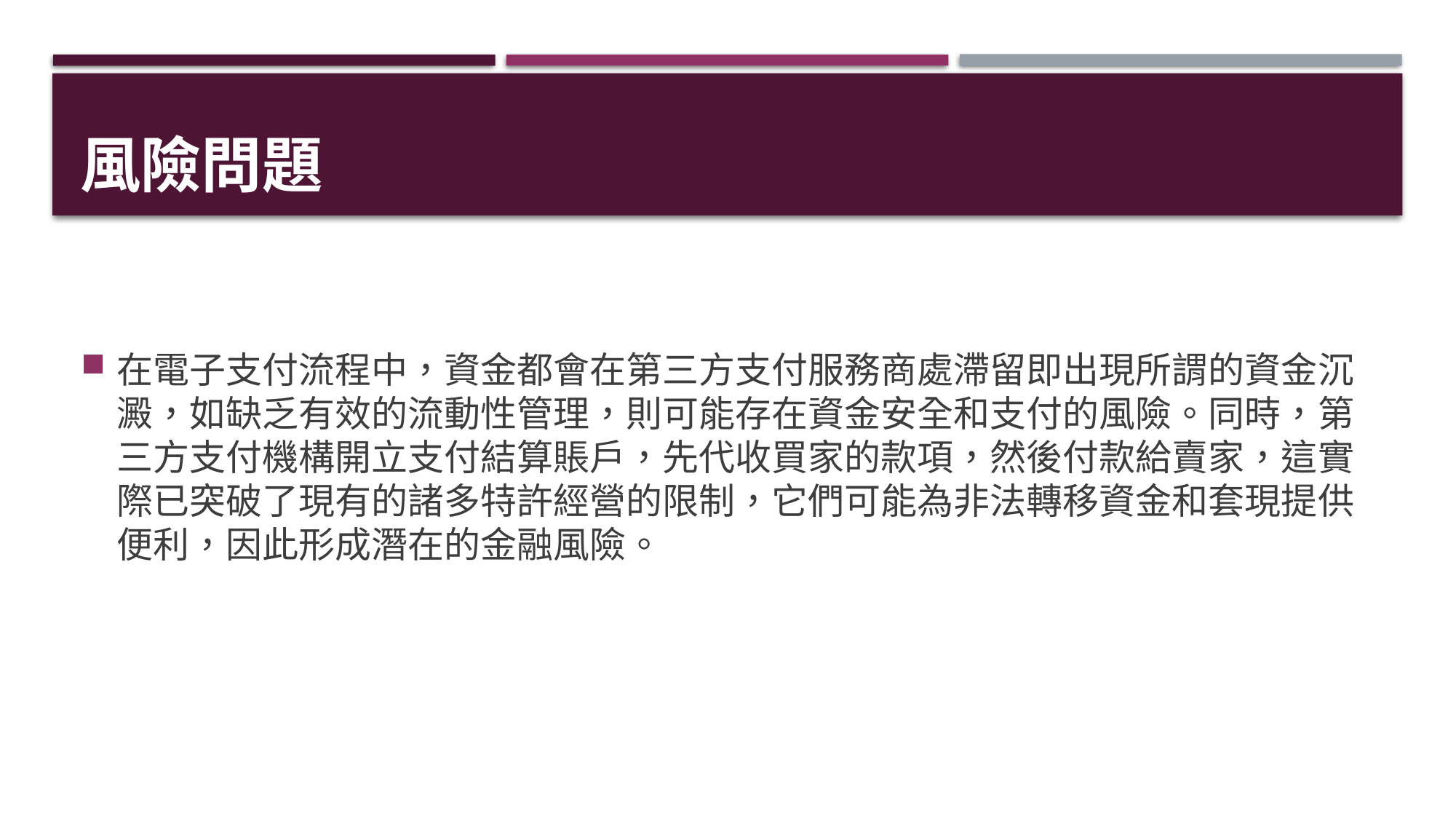

# 風險問題
在電子支付流程中，資金都會在第三方支付服務商處滯留即出現所謂的資金沉澱，如缺乏有效的流動性管理，則可能存在資金安全和支付的風險。同時，第三方支付機構開立支付結算賬戶，先代收買家的款項，然後付款給賣家，這實際已突破了現有的諸多特許經營的限制，它們可能為非法轉移資金和套現提供便利，因此形成潛在的金融風險。